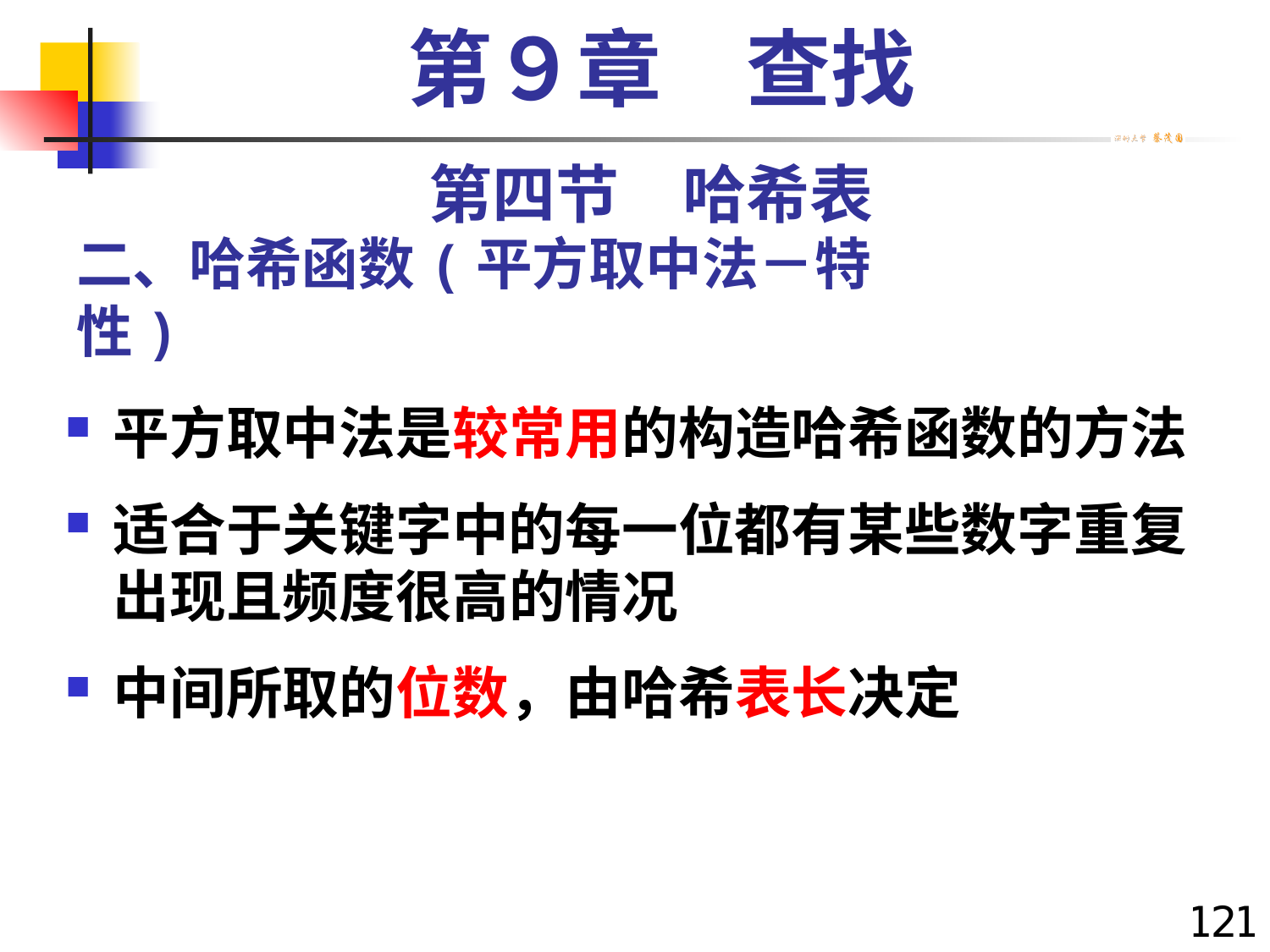

第９章　查找
第四节　哈希表
# 二、哈希函数(平方取中法－特性)
平方取中法是较常用的构造哈希函数的方法
适合于关键字中的每一位都有某些数字重复出现且频度很高的情况
中间所取的位数，由哈希表长决定
121